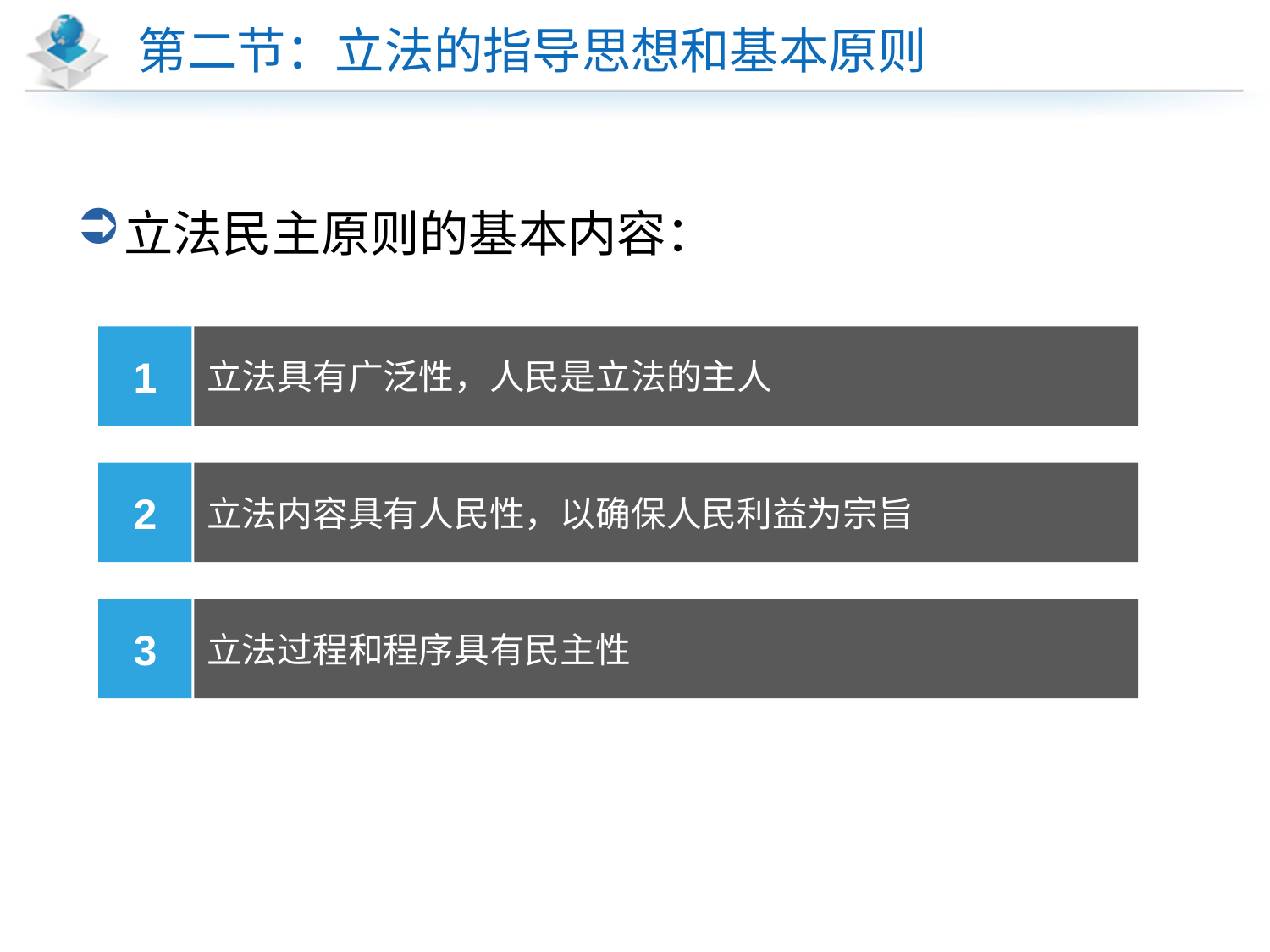

# 第二节：立法的指导思想和基本原则
立法民主原则的基本内容：
1
立法具有广泛性，人民是立法的主人
2
立法内容具有人民性，以确保人民利益为宗旨
3
立法过程和程序具有民主性